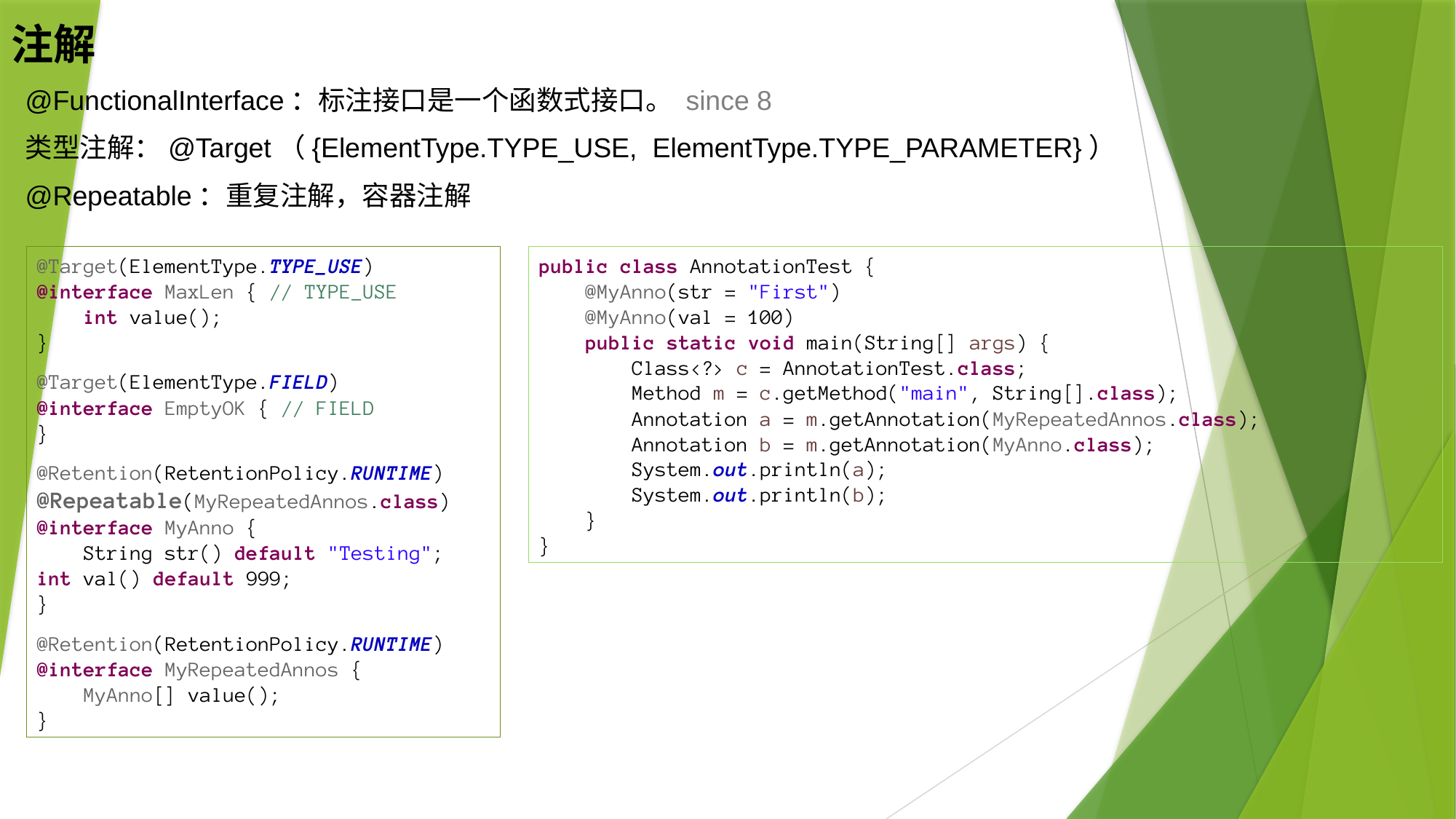

# 注解
@FunctionalInterface：标注接口是一个函数式接口。 since 8
类型注解：@Target（{ElementType.TYPE_USE,  ElementType.TYPE_PARAMETER}）
@Repeatable：重复注解，容器注解
@Target(ElementType.TYPE_USE)
@interface MaxLen { // TYPE_USE
    int value();
}

@Target(ElementType.FIELD)
@interface EmptyOK { // FIELD
}

@Retention(RetentionPolicy.RUNTIME)
@Repeatable(MyRepeatedAnnos.class)
@interface MyAnno {
    String str() default "Testing";
int val() default 999;
}

@Retention(RetentionPolicy.RUNTIME)
@interface MyRepeatedAnnos {
    MyAnno[] value();
}
public class AnnotationTest {
    @MyAnno(str = "First")
    @MyAnno(val = 100)
    public static void main(String[] args) {
        Class<?> c = AnnotationTest.class;
        Method m = c.getMethod("main", String[].class);
        Annotation a = m.getAnnotation(MyRepeatedAnnos.class);
        Annotation b = m.getAnnotation(MyAnno.class);
        System.out.println(a);
        System.out.println(b);
    }
}